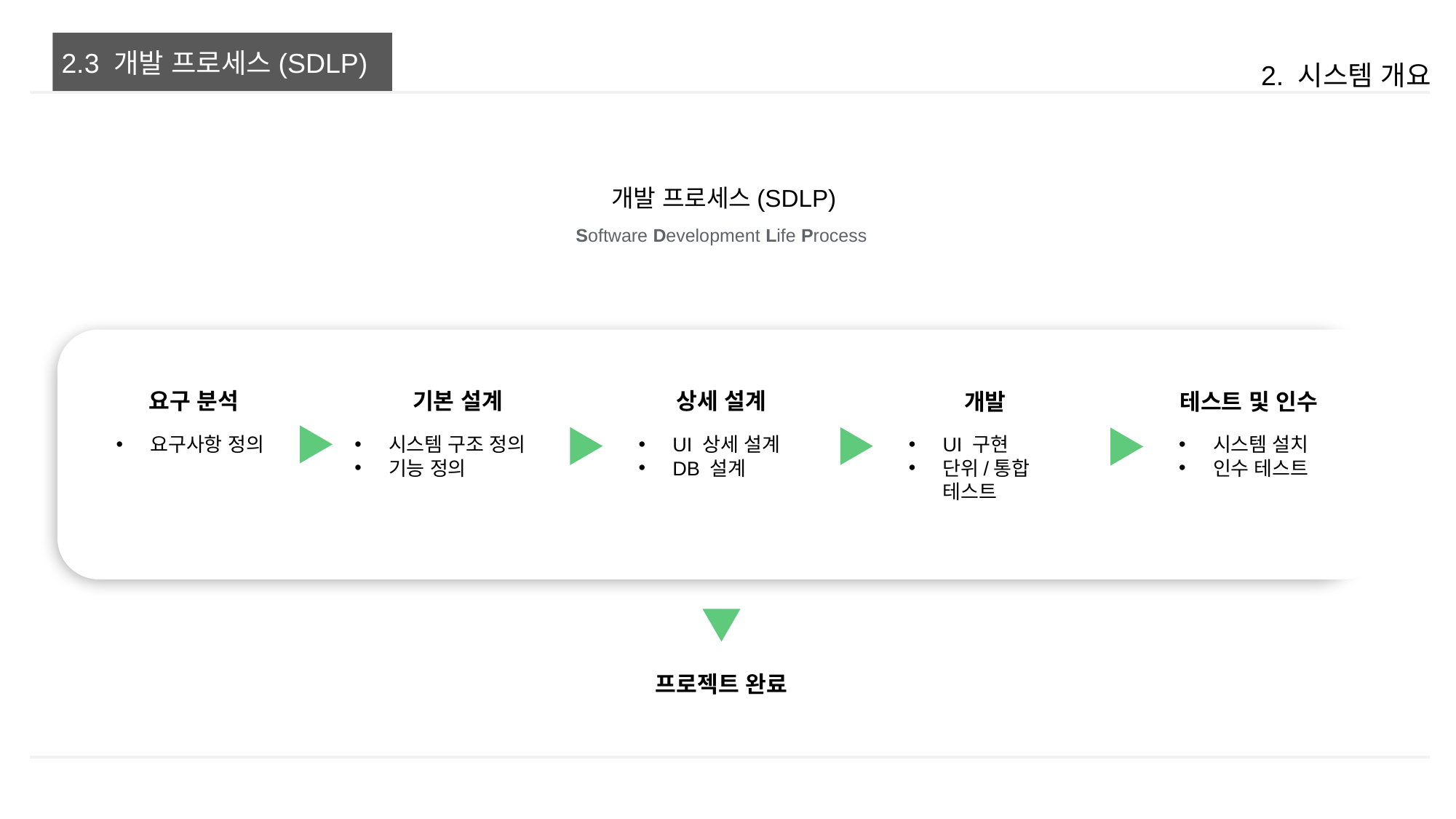

# 2.3 개발 프로세스(SDLP)
2. 시스템 개요
개발 프로세스(SDLP)
Software Development Life Process

요구 분석
기본 설계
상세 설계
개발
테스트 및 인수

요구사항 정의
시스템 구조 정의
기능 정의
UI 상세 설계
DB 설계
UI 구현
단위/통합 테스트
시스템 설치
인수 테스트

프로젝트 완료